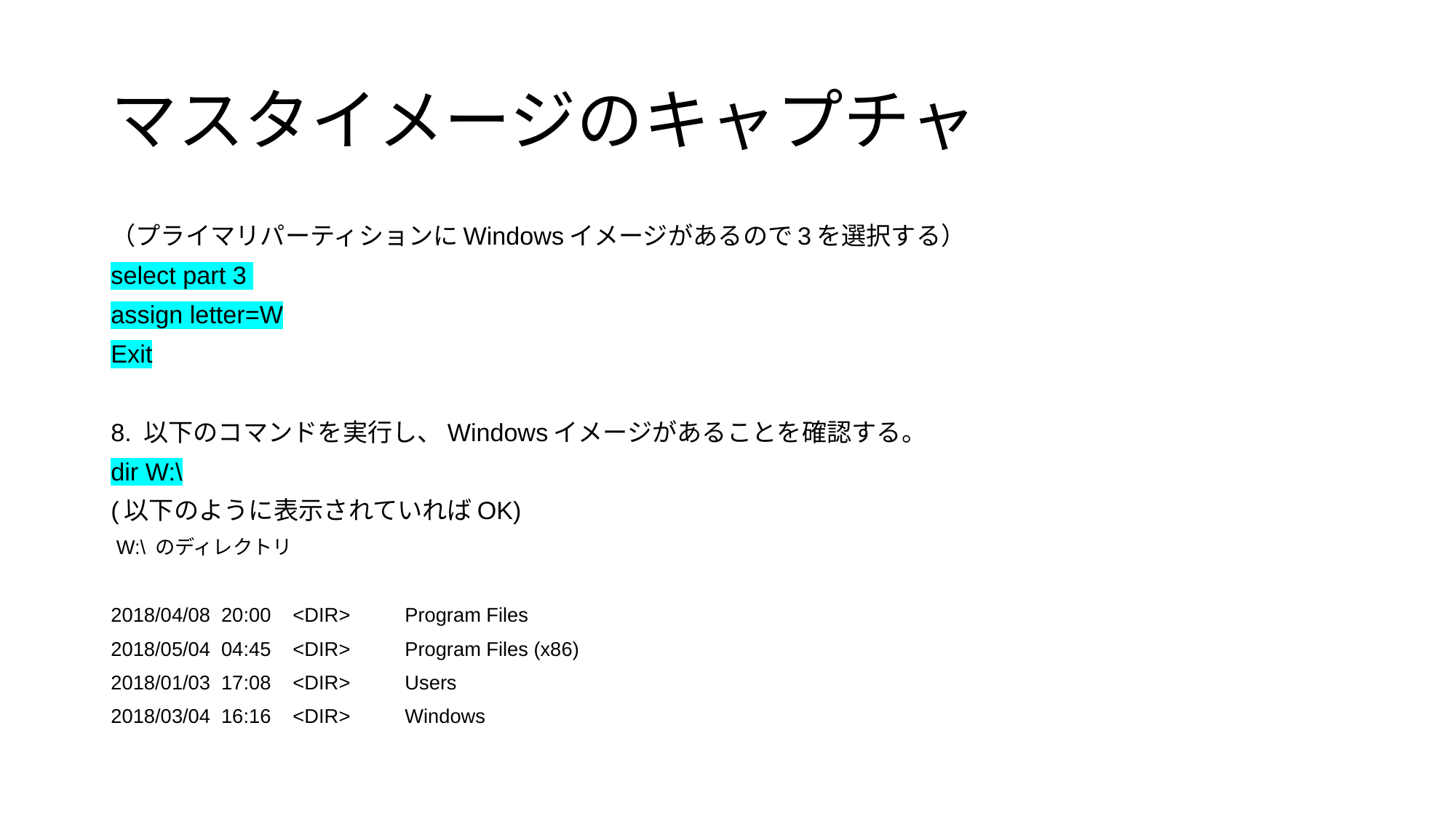

# マスタイメージのキャプチャ
（プライマリパーティションにWindowsイメージがあるので3を選択する）
select part 3
assign letter=W
Exit

8. 以下のコマンドを実行し、Windowsイメージがあることを確認する。
dir W:\
(以下のように表示されていればOK)
 W:\ のディレクトリ

2018/04/08  20:00    <DIR>          Program Files
2018/05/04  04:45    <DIR>          Program Files (x86)
2018/01/03  17:08    <DIR>          Users
2018/03/04  16:16    <DIR>          Windows